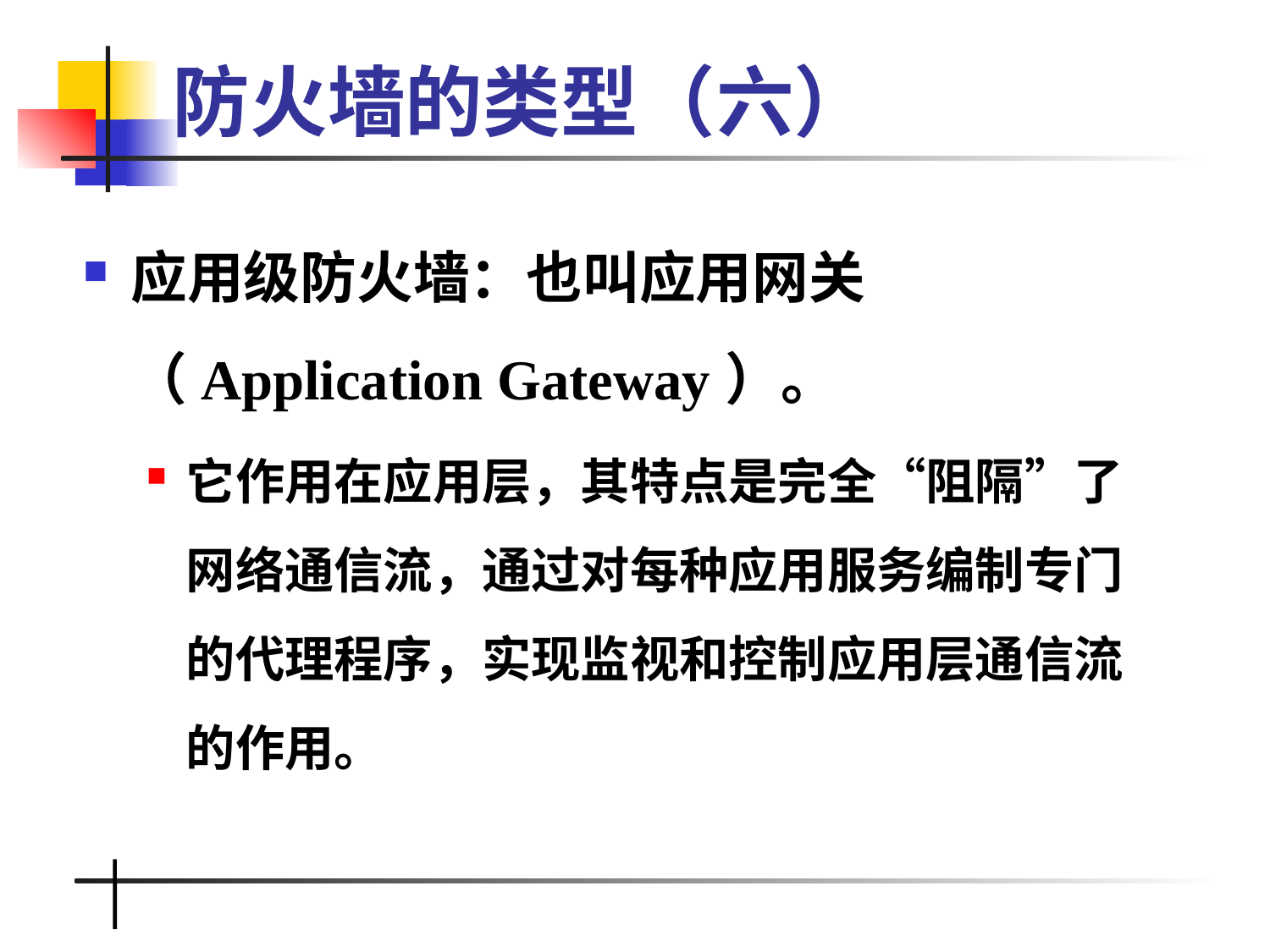

# 防火墙的类型（六）
应用级防火墙：也叫应用网关（Application Gateway）。
它作用在应用层，其特点是完全“阻隔”了网络通信流，通过对每种应用服务编制专门的代理程序，实现监视和控制应用层通信流的作用。